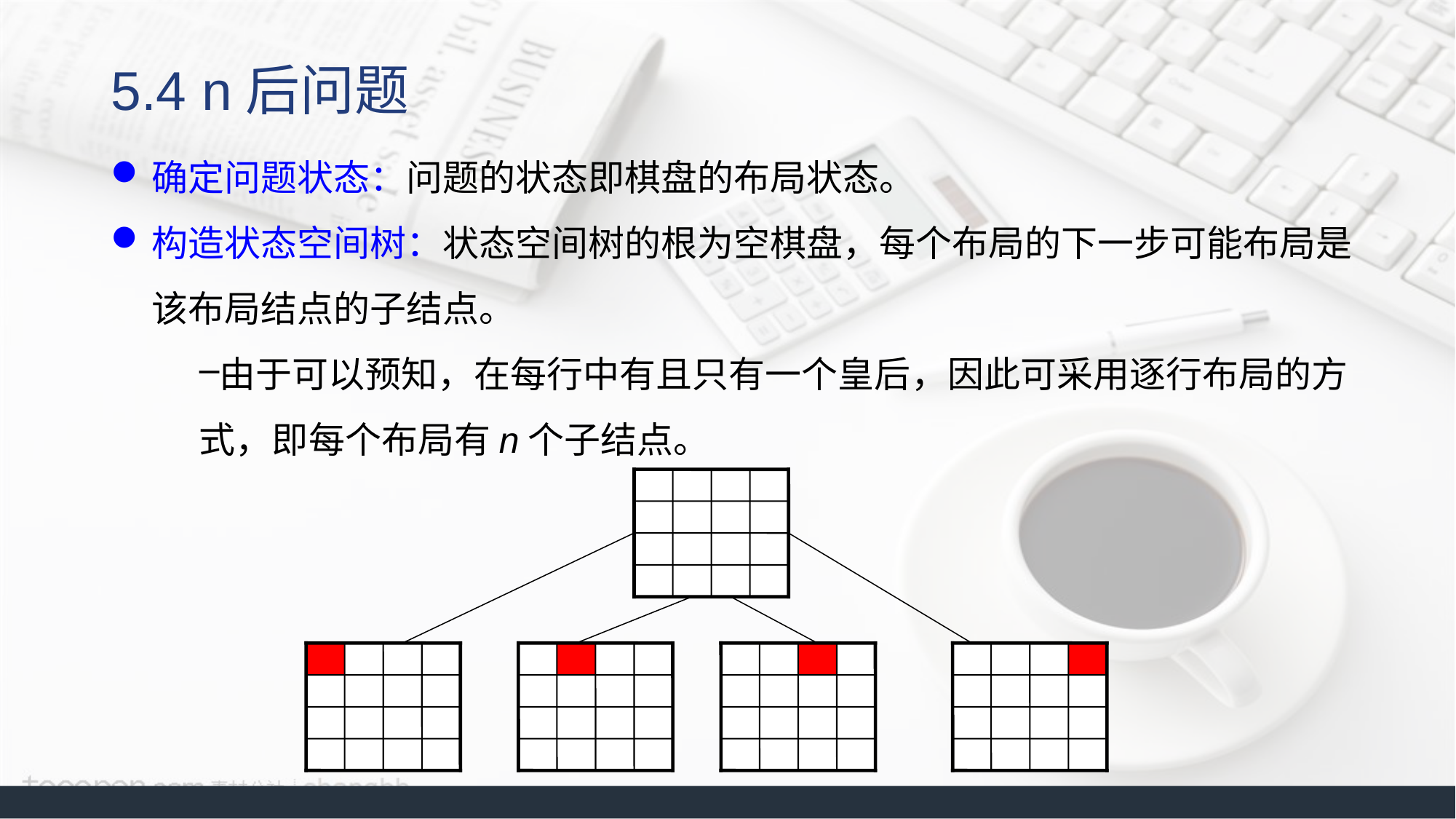

# 5.4 n后问题
确定问题状态：问题的状态即棋盘的布局状态。
构造状态空间树：状态空间树的根为空棋盘，每个布局的下一步可能布局是该布局结点的子结点。
由于可以预知，在每行中有且只有一个皇后，因此可采用逐行布局的方式，即每个布局有n个子结点。